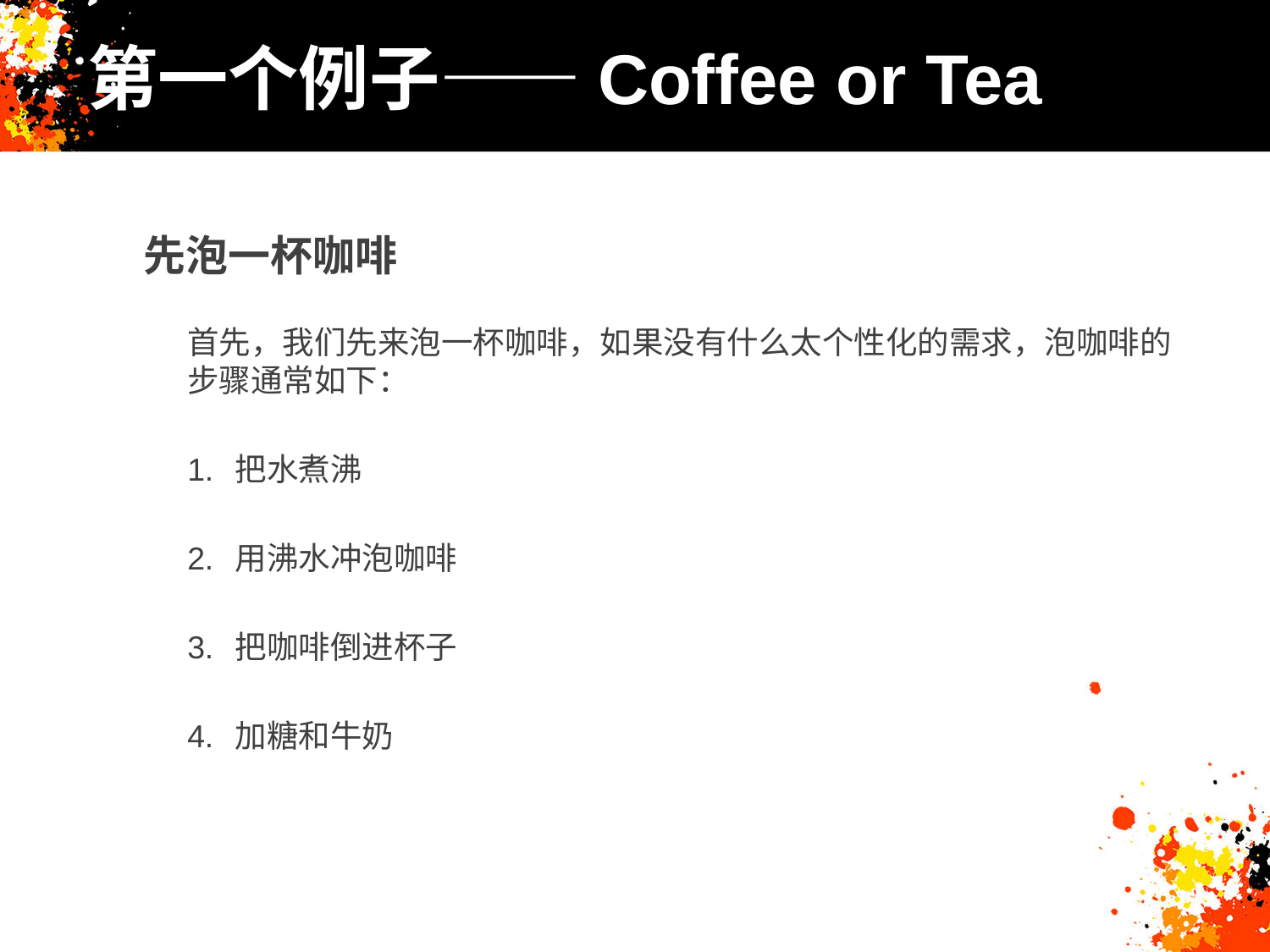

# 第一个例子——Coffee or Tea
先泡一杯咖啡
首先，我们先来泡一杯咖啡，如果没有什么太个性化的需求，泡咖啡的步骤通常如下：

把水煮沸

用沸水冲泡咖啡

把咖啡倒进杯子

加糖和牛奶